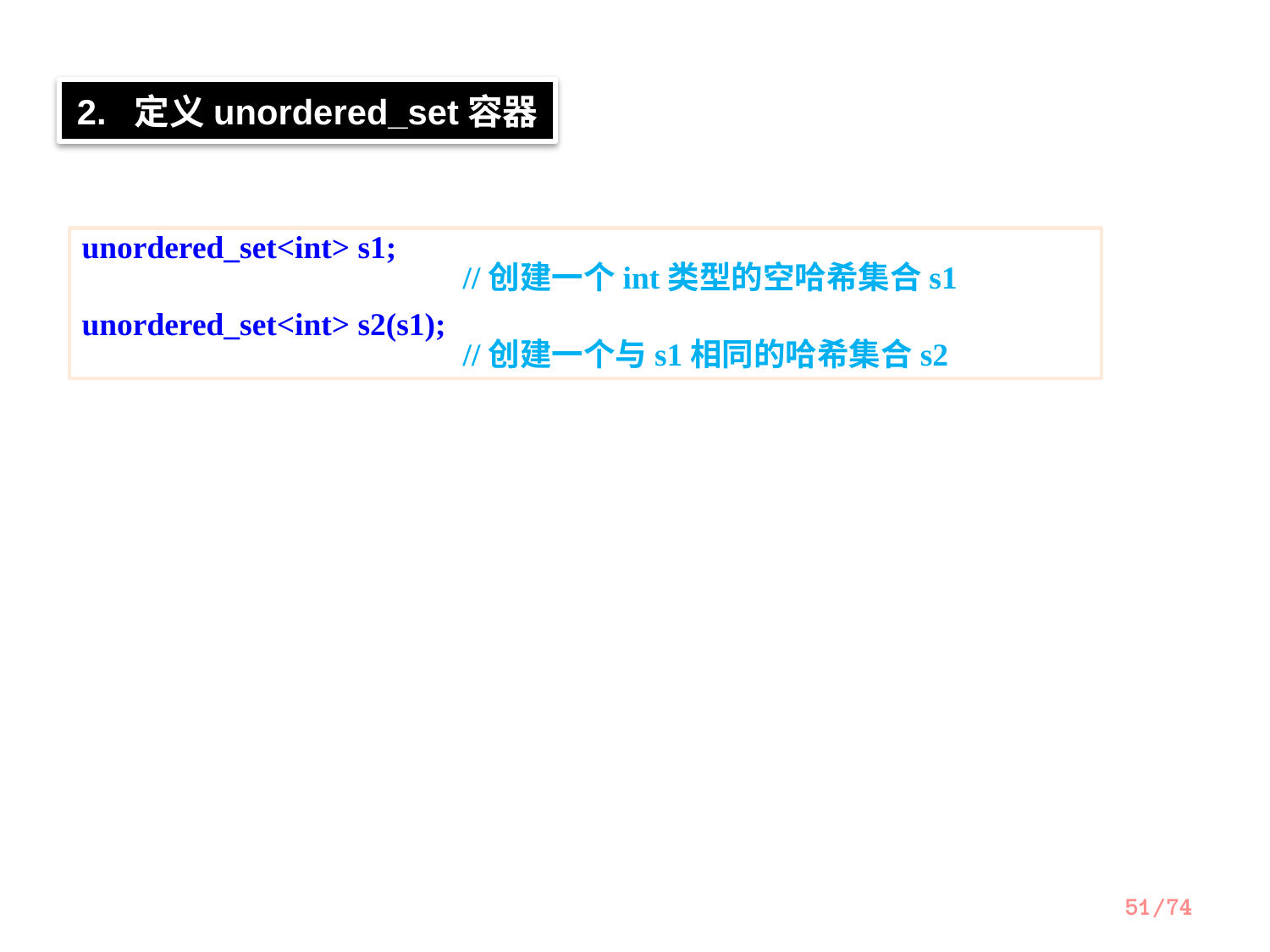

2.  定义unordered_set容器
unordered_set<int> s1;								//创建一个int类型的空哈希集合s1
unordered_set<int> s2(s1);								//创建一个与s1相同的哈希集合s2
51/74